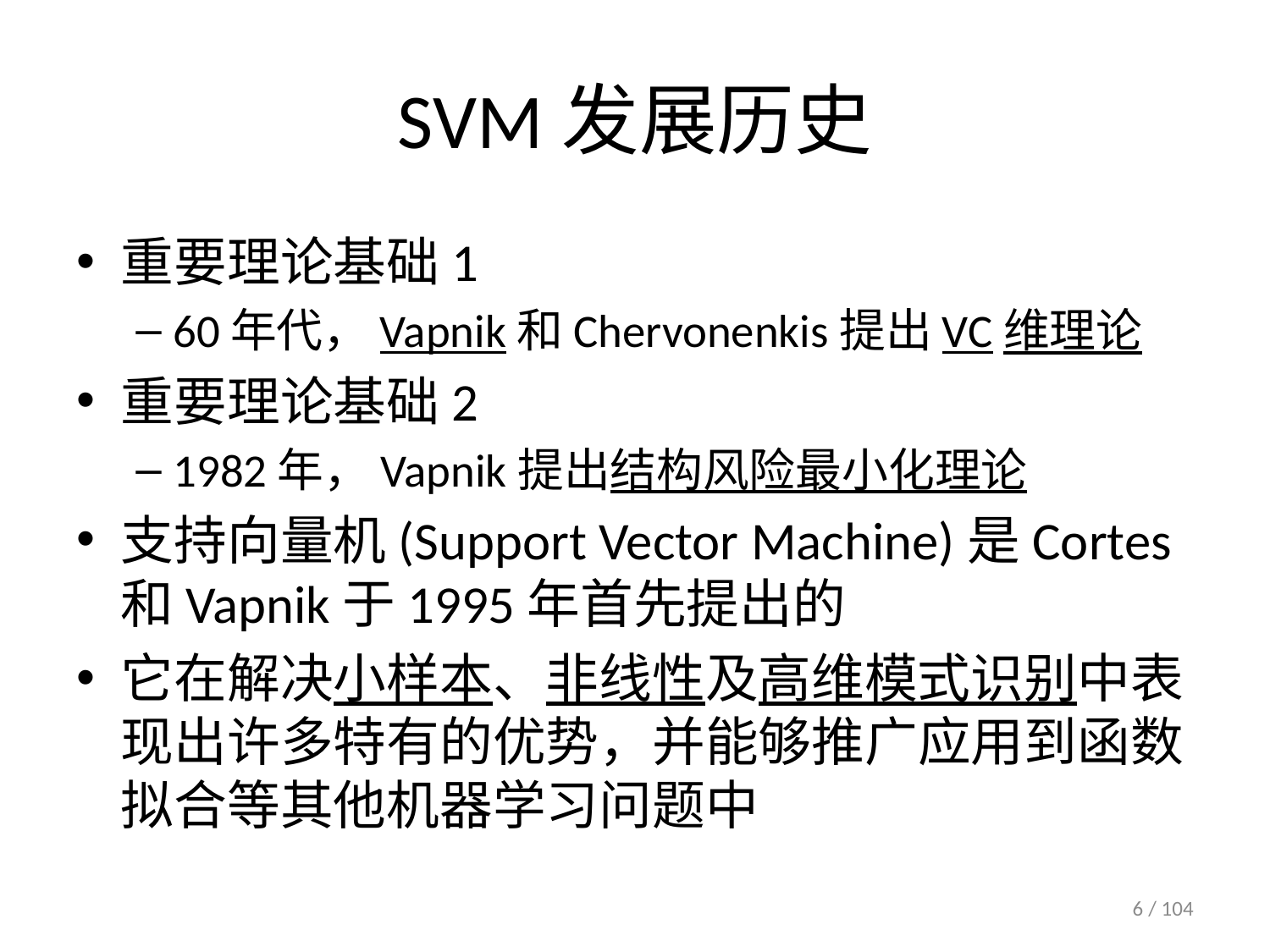

# SVM发展历史
重要理论基础1
60年代，Vapnik和Chervonenkis提出VC维理论
重要理论基础2
1982年，Vapnik提出结构风险最小化理论
支持向量机(Support Vector Machine)是Cortes和Vapnik于1995年首先提出的
它在解决小样本、非线性及高维模式识别中表现出许多特有的优势，并能够推广应用到函数拟合等其他机器学习问题中
6